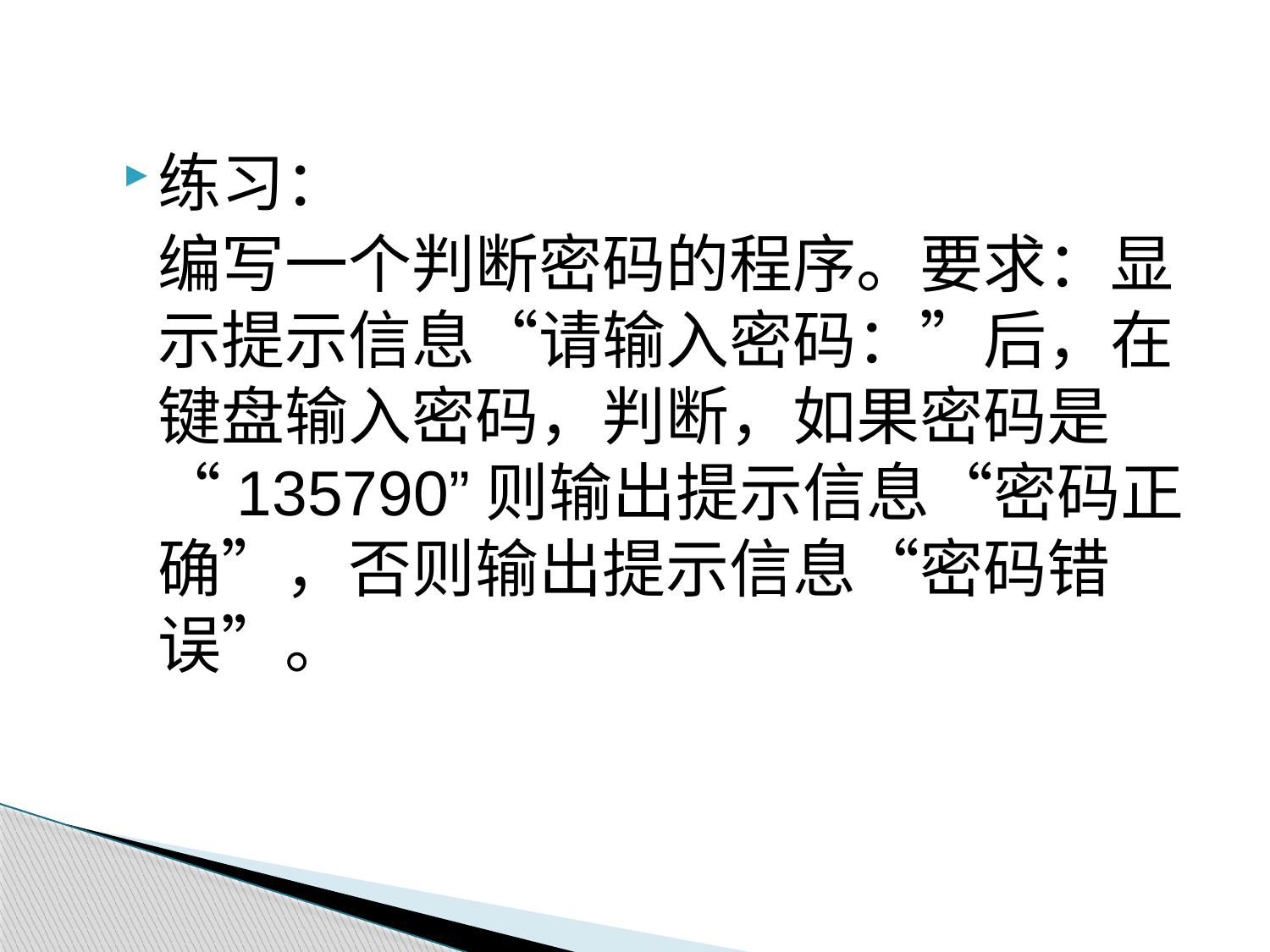

练习：
编写一个判断密码的程序。要求：显示提示信息“请输入密码：”后，在键盘输入密码，判断，如果密码是“135790”则输出提示信息“密码正确”，否则输出提示信息“密码错误”。